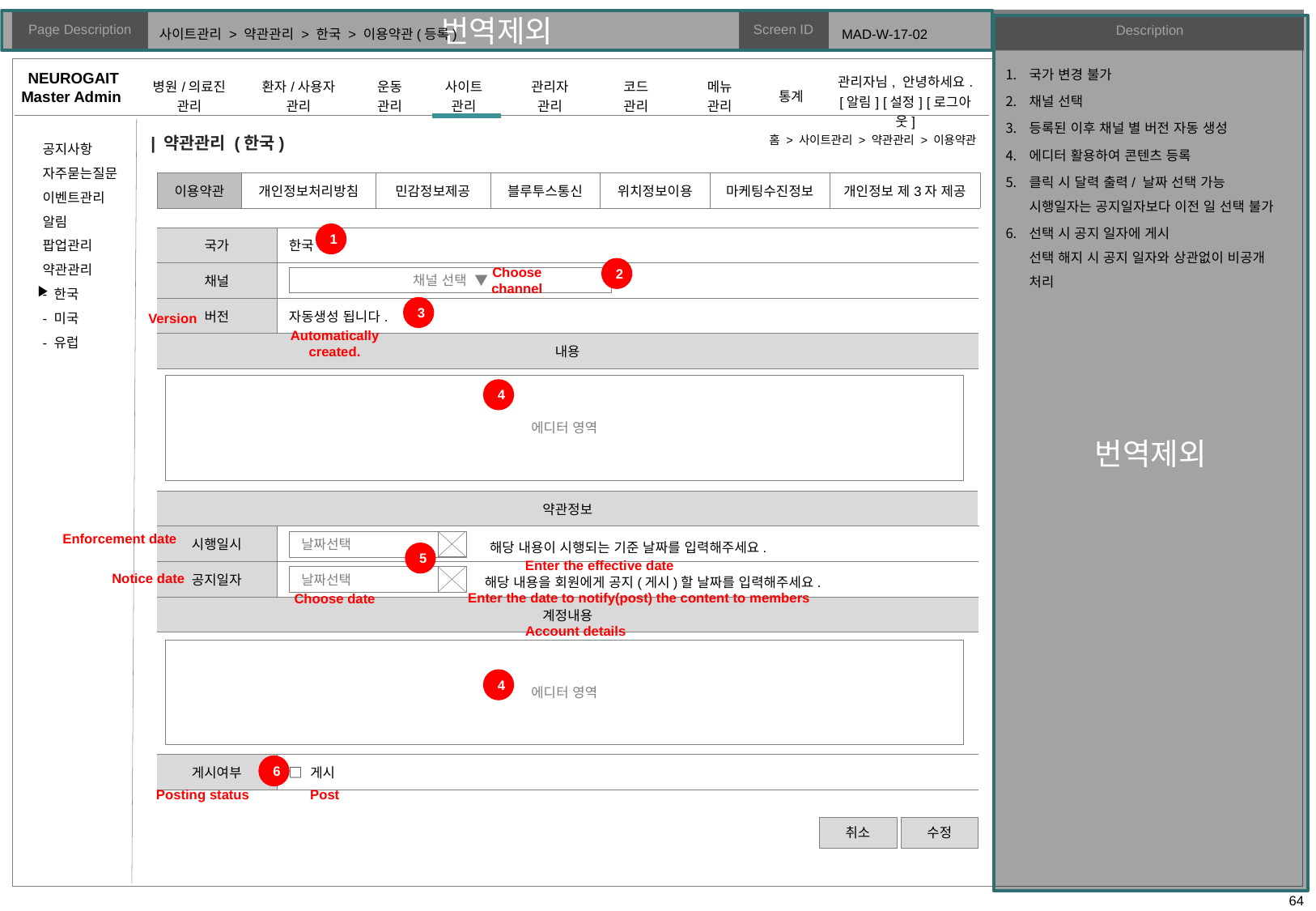

# 사이트관리 > 약관관리 > 한국 > 이용약관(등록)
MAD-W-17-02
국가 변경 불가
채널 선택
등록된 이후 채널 별 버전 자동 생성
에디터 활용하여 콘텐츠 등록
클릭 시 달력 출력/ 날짜 선택 가능
시행일자는 공지일자보다 이전 일 선택 불가
선택 시 공지 일자에 게시
선택 해지 시 공지 일자와 상관없이 비공개 처리
| 약관관리 (한국)
홈 > 사이트관리 > 약관관리 > 이용약관
| 이용약관 | 개인정보처리방침 | 민감정보제공 | 블루투스통신 | 위치정보이용 | 마케팅수진정보 | 개인정보 제3자 제공 |
| --- | --- | --- | --- | --- | --- | --- |
1
| 국가 | 한국 |
| --- | --- |
| 채널 |  |
| 버전 | 자동생성 됩니다. |
| 내용 |  |
|  |  |
| 약관정보 |  |
| 시행일시 |  |
| 공지일자 |  |
| 계정내용 |  |
|  |  |
| 게시여부 | □ 게시 |
2
Choose channel
채널 선택  ▼
▶
3
Version
Automatically created.
에디터 영역
4
Enforcement date

날짜선택
해당 내용이 시행되는 기준 날짜를 입력해주세요.
5
Enter the effective date

날짜선택
해당 내용을 회원에게 공지(게시)할 날짜를 입력해주세요.
Notice date
Enter the date to notify(post) the content to members
Choose date
Account details
에디터 영역
4
6
Posting status
Post
취소
수정